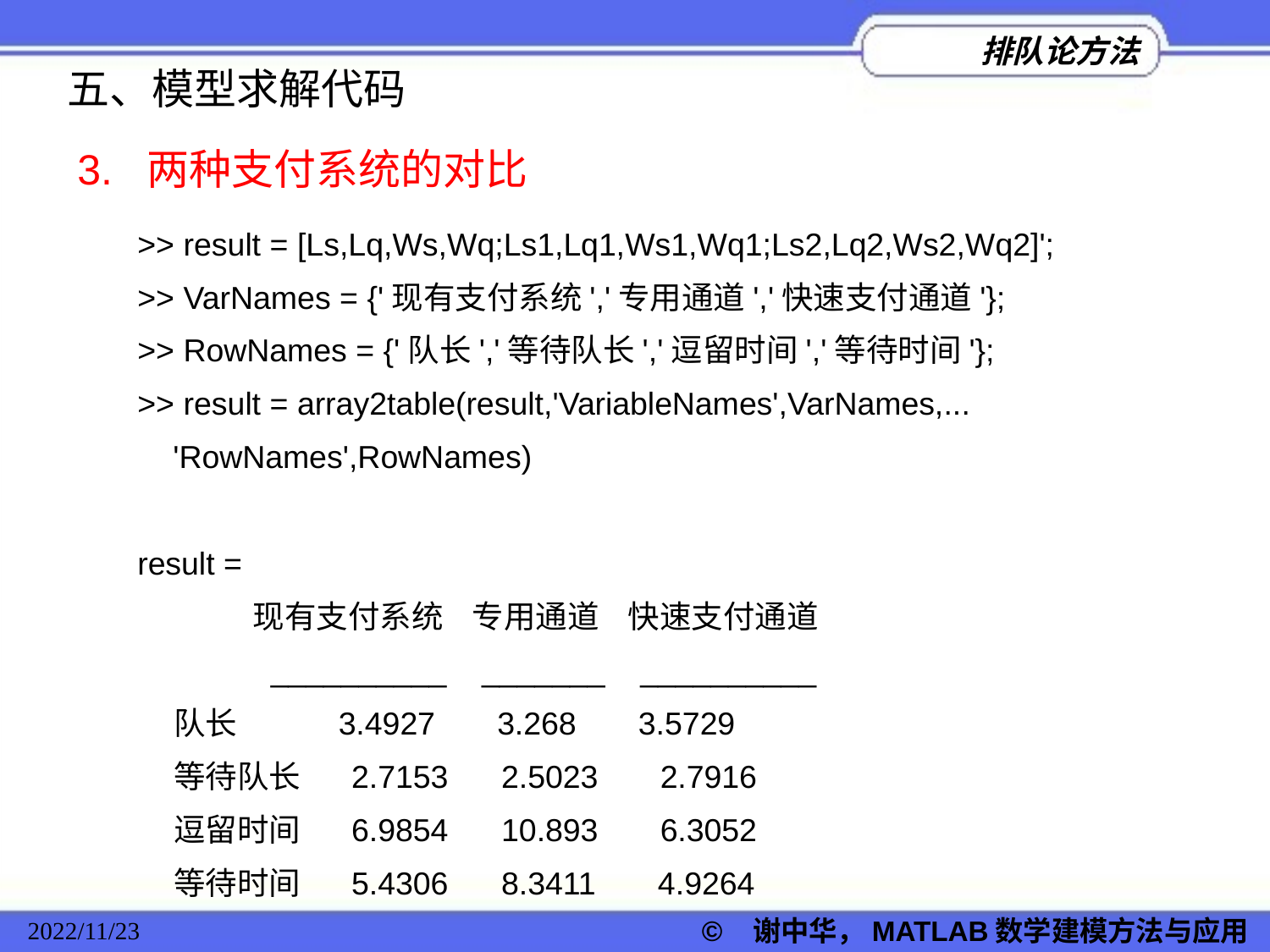

五、模型求解代码
3.  两种支付系统的对比
>> result = [Ls,Lq,Ws,Wq;Ls1,Lq1,Ws1,Wq1;Ls2,Lq2,Ws2,Wq2]';
>> VarNames = {'现有支付系统','专用通道','快速支付通道'};
>> RowNames = {'队长','等待队长','逗留时间','等待时间'};
>> result = array2table(result,'VariableNames',VarNames,...
    'RowNames',RowNames)

result =
               现有支付系统    专用通道    快速支付通道
               __________    _______    __________
    队长             3.4927       3.268       3.5729
    等待队长      2.7153      2.5023       2.7916
    逗留时间      6.9854      10.893       6.3052
    等待时间      5.4306      8.3411       4.9264
2022/11/23
©   谢中华，MATLAB数学建模方法与应用